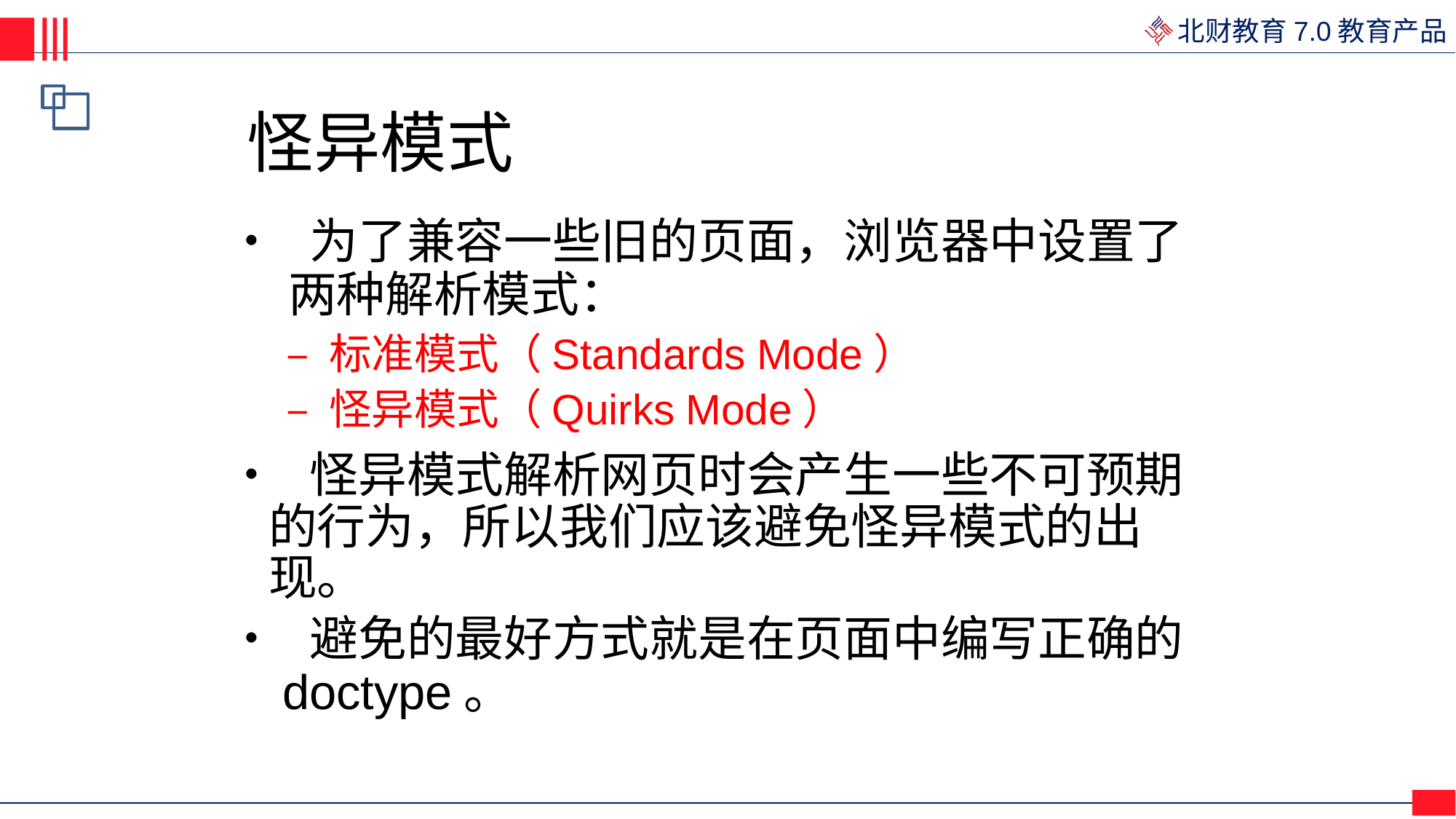

怪异模式
•  为了兼容一些旧的页面，浏览器中设置了
两种解析模式：
– 标准模式（Standards Mode）
– 怪异模式（Quirks Mode）
•  怪异模式解析网页时会产生一些不可预期
	的行为，所以我们应该避免怪异模式的出
	现。
•  避免的最好方式就是在页面中编写正确的
doctype。